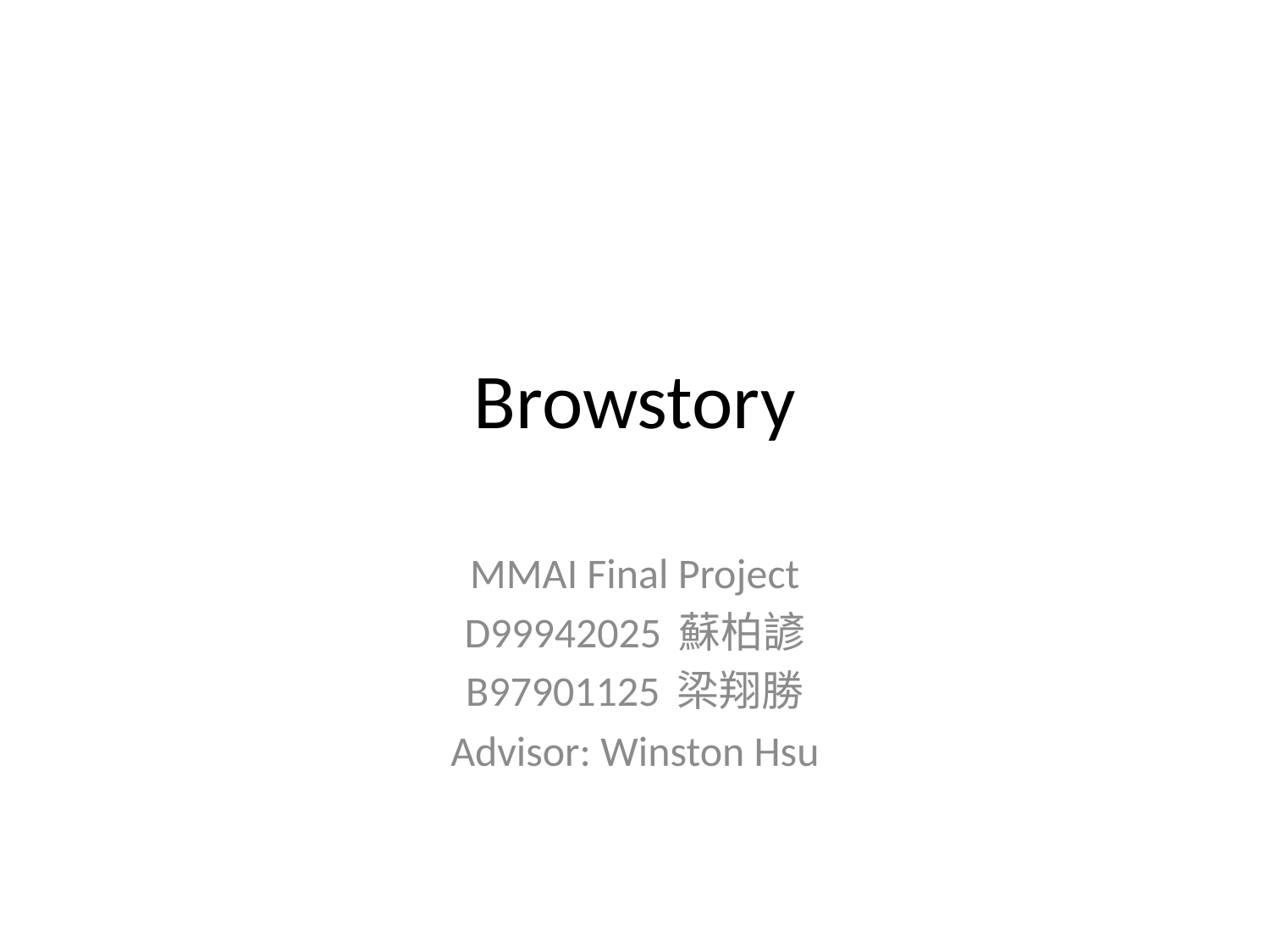

# Browstory
MMAI Final Project
D99942025 蘇柏諺
B97901125 梁翔勝
Advisor: Winston Hsu